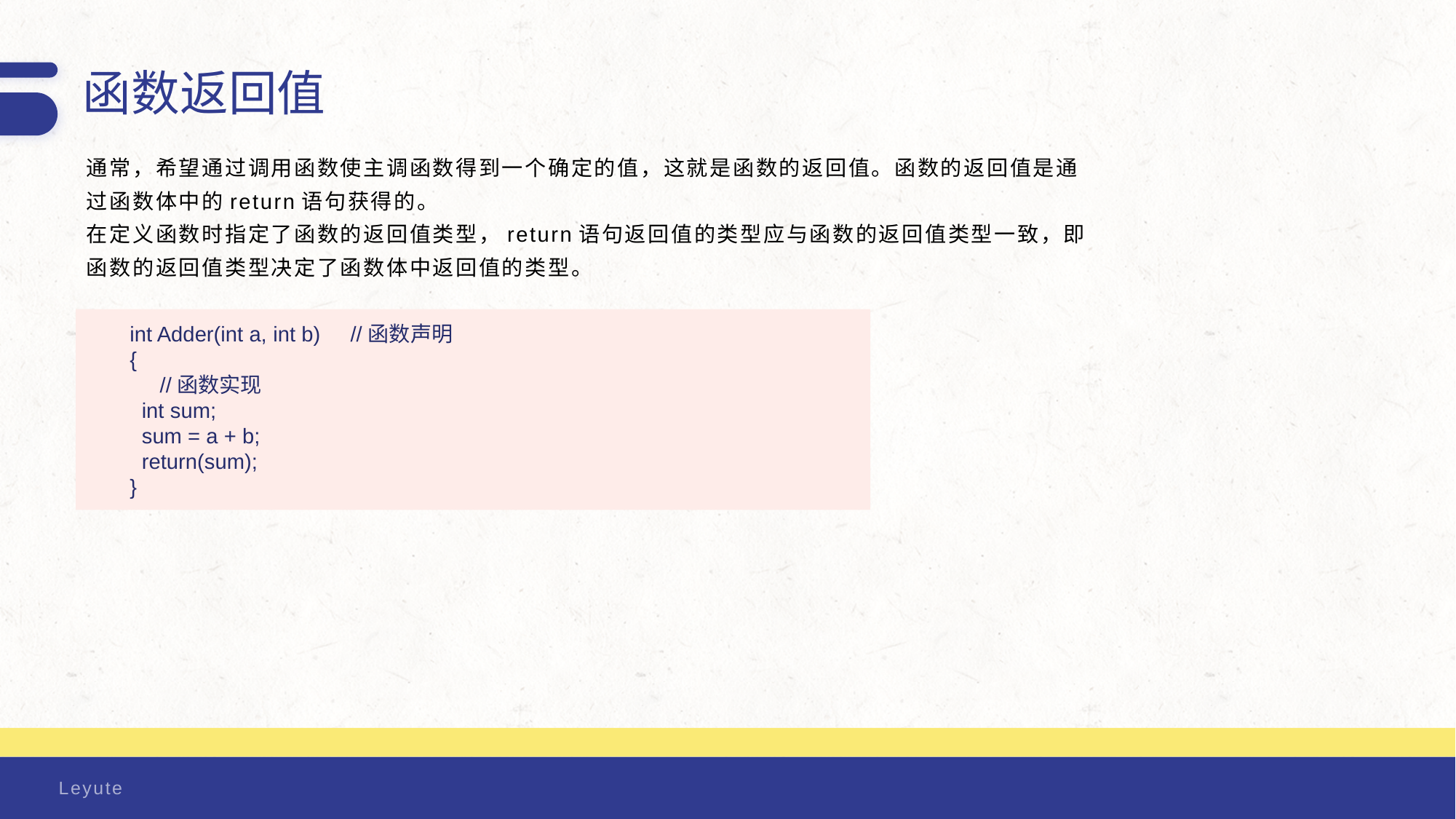

函数返回值
通常，希望通过调用函数使主调函数得到一个确定的值，这就是函数的返回值。函数的返回值是通过函数体中的return语句获得的。
在定义函数时指定了函数的返回值类型，return语句返回值的类型应与函数的返回值类型一致，即函数的返回值类型决定了函数体中返回值的类型。
int Adder(int a, int b)     //函数声明
{
     //函数实现
  int sum;
  sum = a + b;
  return(sum);
}